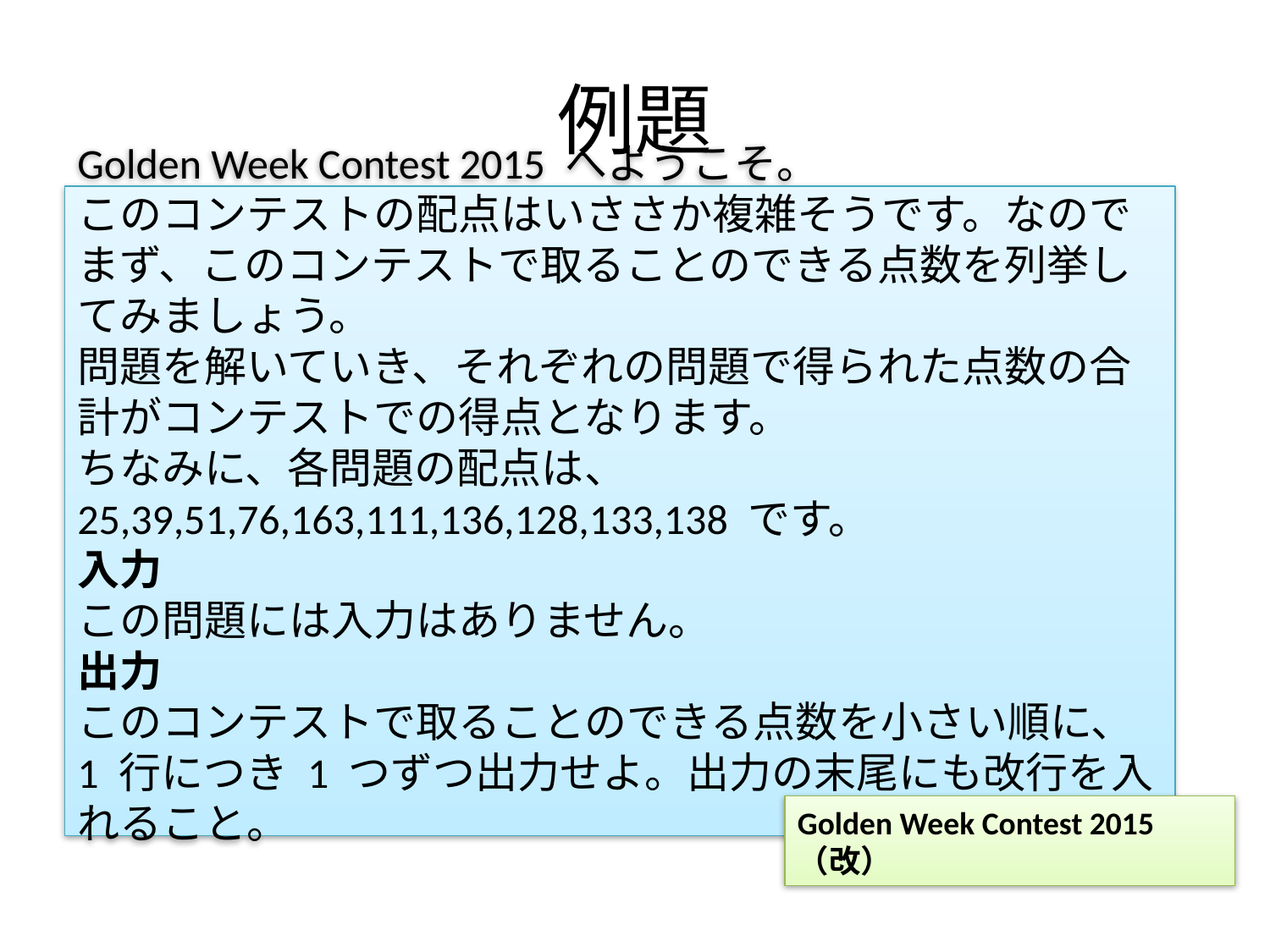

# 例題
Golden Week Contest 2015 へようこそ。
このコンテストの配点はいささか複雑そうです。なのでまず、このコンテストで取ることのできる点数を列挙してみましょう。
問題を解いていき、それぞれの問題で得られた点数の合計がコンテストでの得点となります。
ちなみに、各問題の配点は、
25,39,51,76,163,111,136,128,133,138 です。
入力
この問題には入力はありません。
出力
このコンテストで取ることのできる点数を小さい順に、1 行につき 1 つずつ出力せよ。出力の末尾にも改行を入れること。

Golden Week Contest 2015（改）